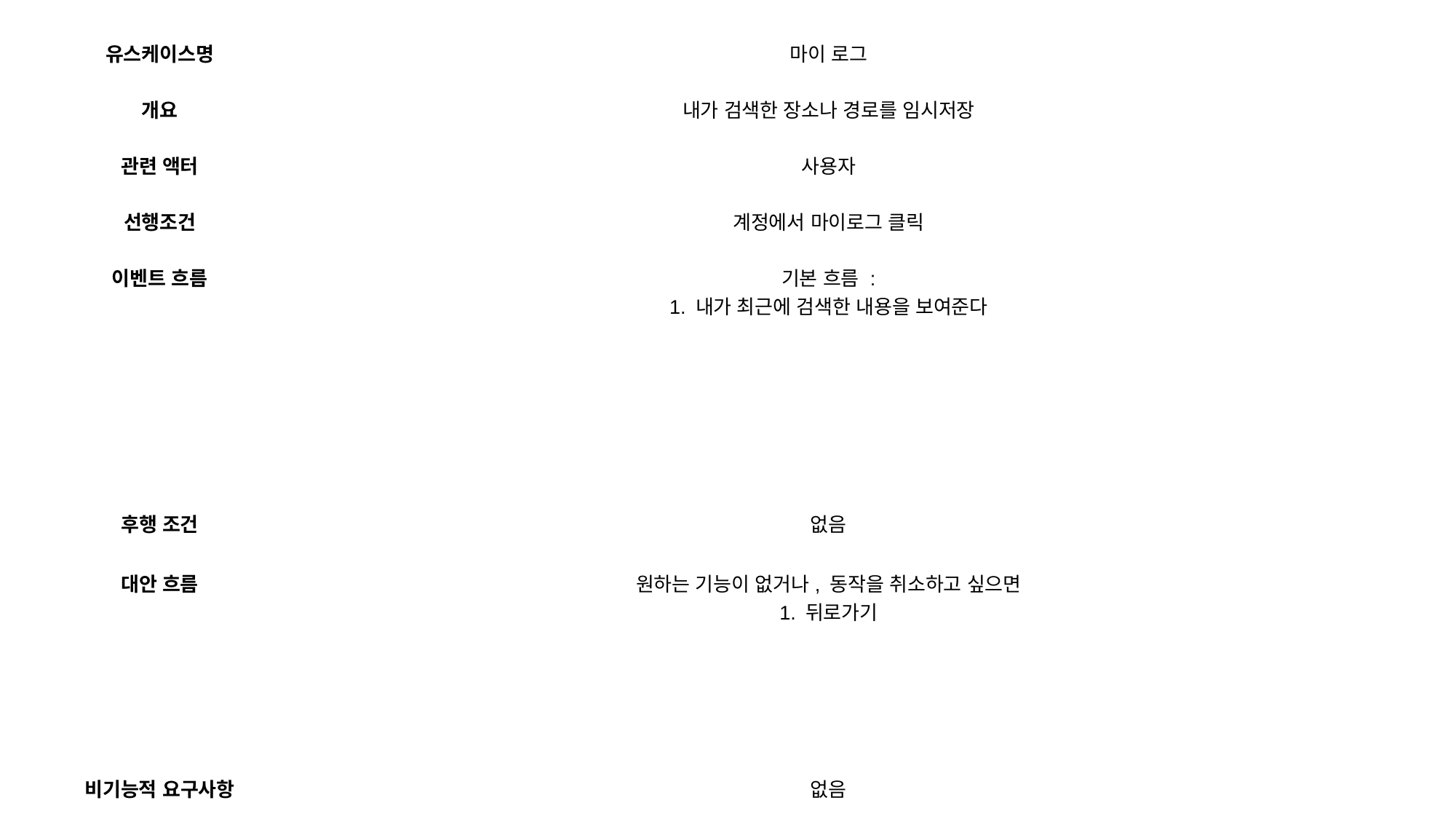

| 유스케이스명 | 마이 로그 |
| --- | --- |
| 개요 | 내가 검색한 장소나 경로를 임시저장 |
| 관련 액터 | 사용자 |
| 선행조건 | 계정에서 마이로그 클릭 |
| 이벤트 흐름 | 기본 흐름 : 1. 내가 최근에 검색한 내용을 보여준다 |
| 후행 조건 | 없음 |
| 대안 흐름 | 원하는 기능이 없거나, 동작을 취소하고 싶으면 1. 뒤로가기 |
| 비기능적 요구사항 | 없음 |